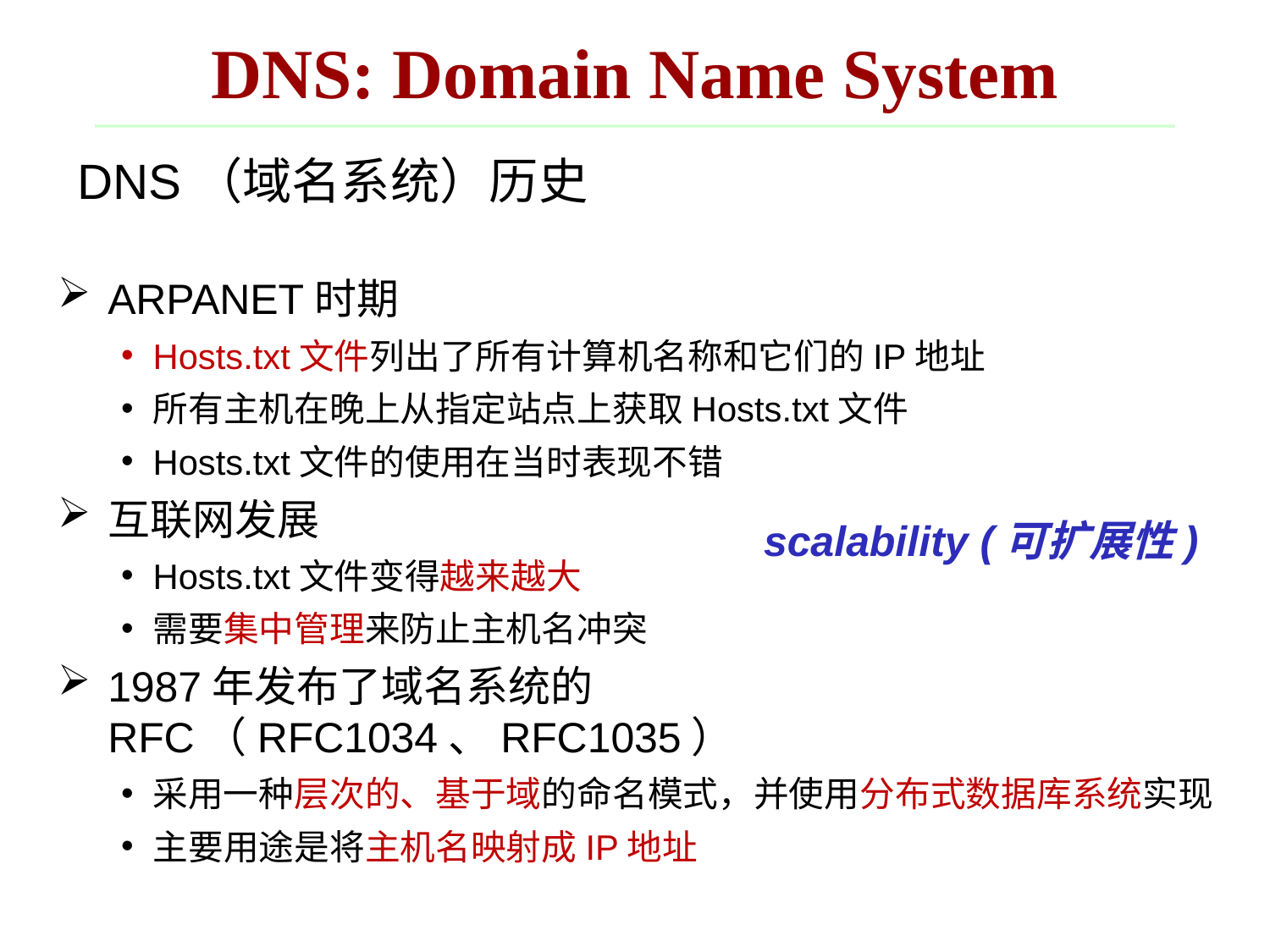

DNS: Domain Name System
DNS（域名系统）历史
ARPANET时期
Hosts.txt文件列出了所有计算机名称和它们的IP地址
所有主机在晚上从指定站点上获取Hosts.txt文件
Hosts.txt文件的使用在当时表现不错
互联网发展
Hosts.txt文件变得越来越大
需要集中管理来防止主机名冲突
1987年发布了域名系统的RFC（RFC1034、RFC1035）
采用一种层次的、基于域的命名模式，并使用分布式数据库系统实现
主要用途是将主机名映射成IP地址
scalability (可扩展性)